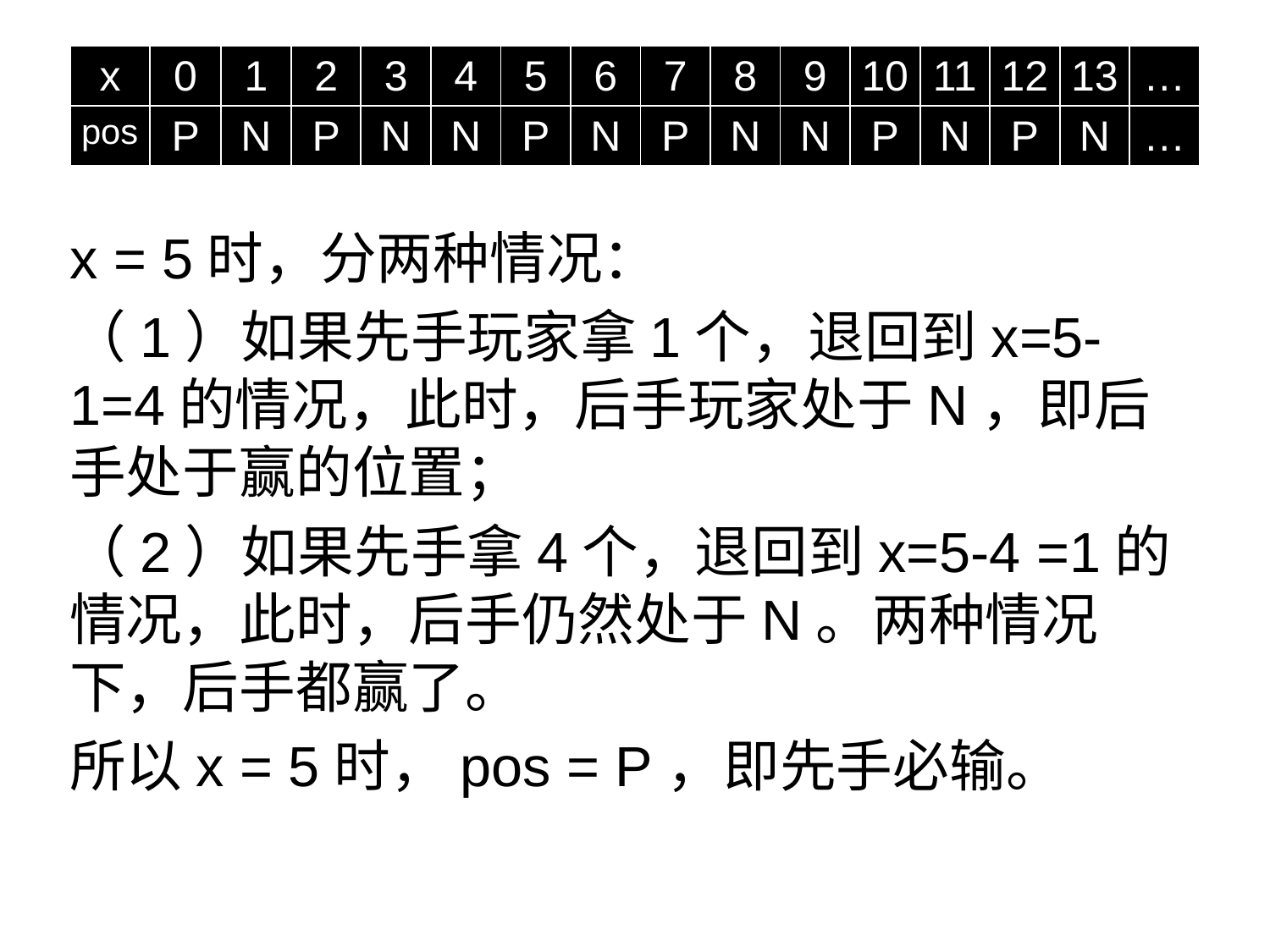

| x | 0 | 1 | 2 | 3 | 4 | 5 | 6 | 7 | 8 | 9 | 10 | 11 | 12 | 13 | … |
| --- | --- | --- | --- | --- | --- | --- | --- | --- | --- | --- | --- | --- | --- | --- | --- |
| pos | P | N | P | N | N | P | N | P | N | N | P | N | P | N | … |
x = 5时，分两种情况：
（1）如果先手玩家拿1个，退回到x=5-1=4的情况，此时，后手玩家处于N，即后手处于赢的位置；
（2）如果先手拿4个，退回到x=5-4 =1的情况，此时，后手仍然处于N。两种情况下，后手都赢了。
所以x = 5时，pos = P，即先手必输。